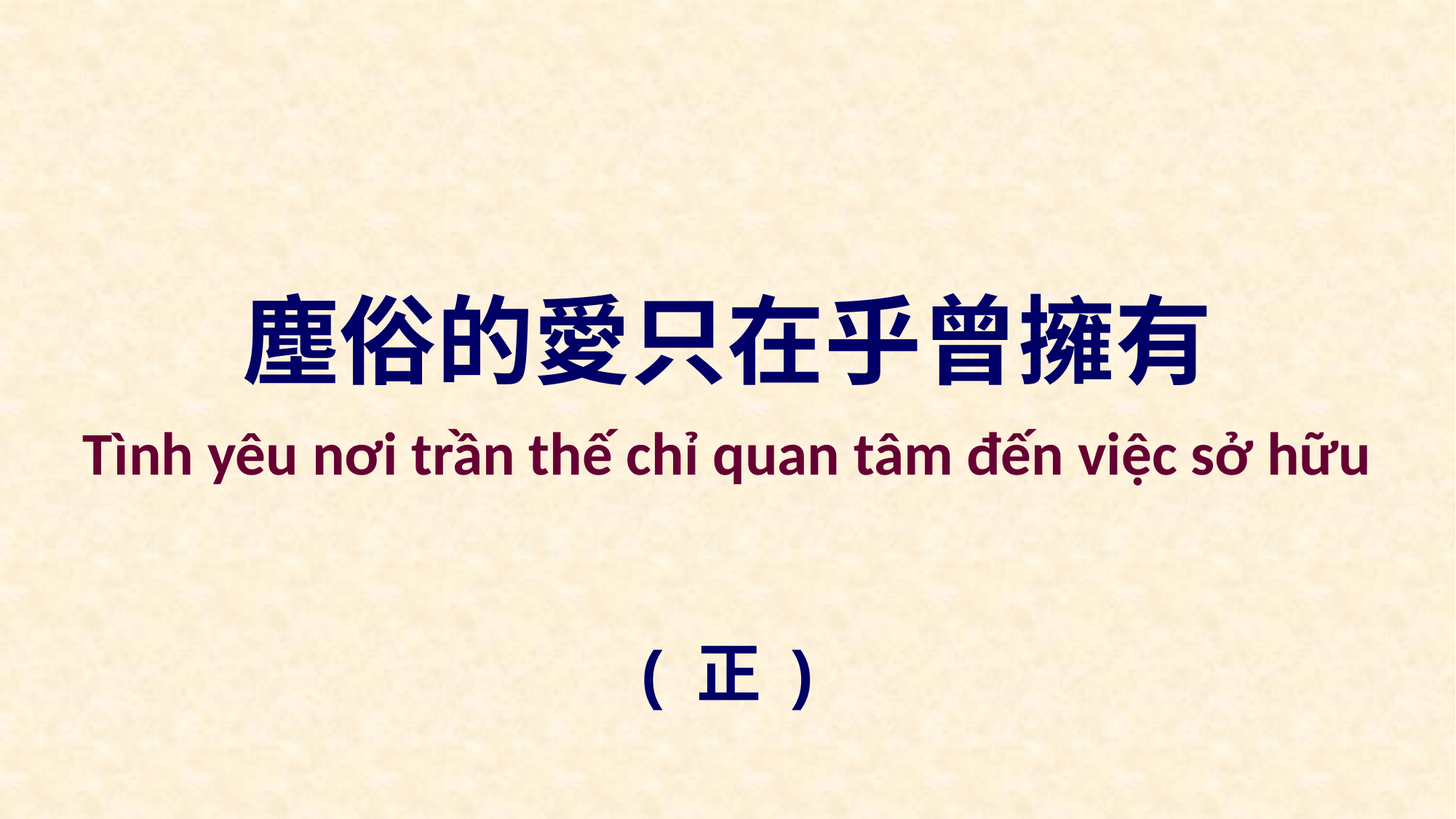

塵俗的愛只在乎曾擁有
Tình yêu nơi trần thế chỉ quan tâm đến việc sở hữu
( 正 )